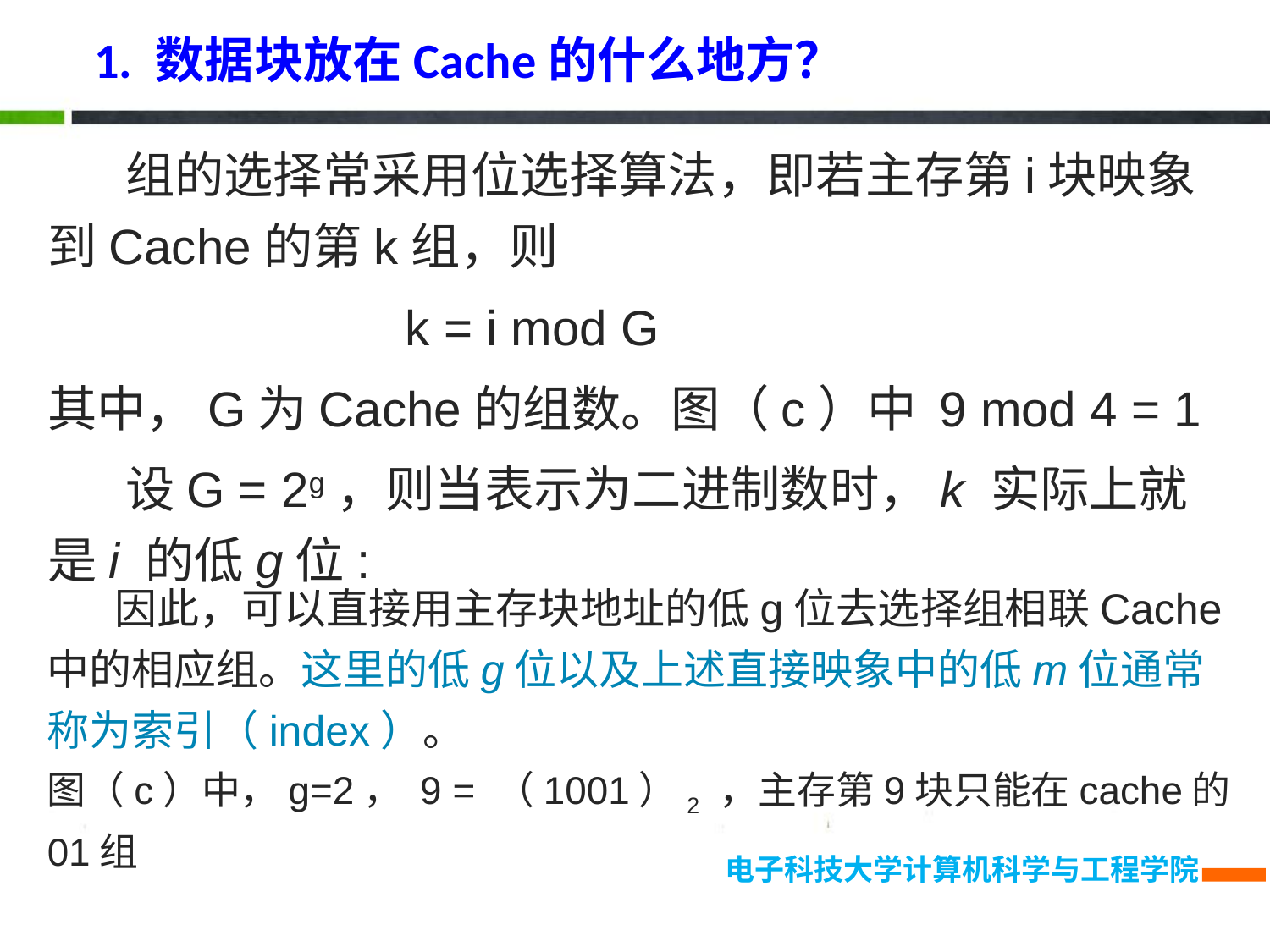

1. 数据块放在Cache的什么地方？
      组的选择常采用位选择算法，即若主存第i块映象到Cache的第k组，则
                          k = i mod G
其中，G为Cache的组数。图（c）中 9 mod 4 = 1
      设G = 2g，则当表示为二进制数时，k 实际上就是i 的低g位:
      因此，可以直接用主存块地址的低g位去选择组相联Cache中的相应组。这里的低g位以及上述直接映象中的低m位通常称为索引（index）。
图（c）中，g=2， 9 = （1001）2 ，主存第9块只能在cache的01组
26